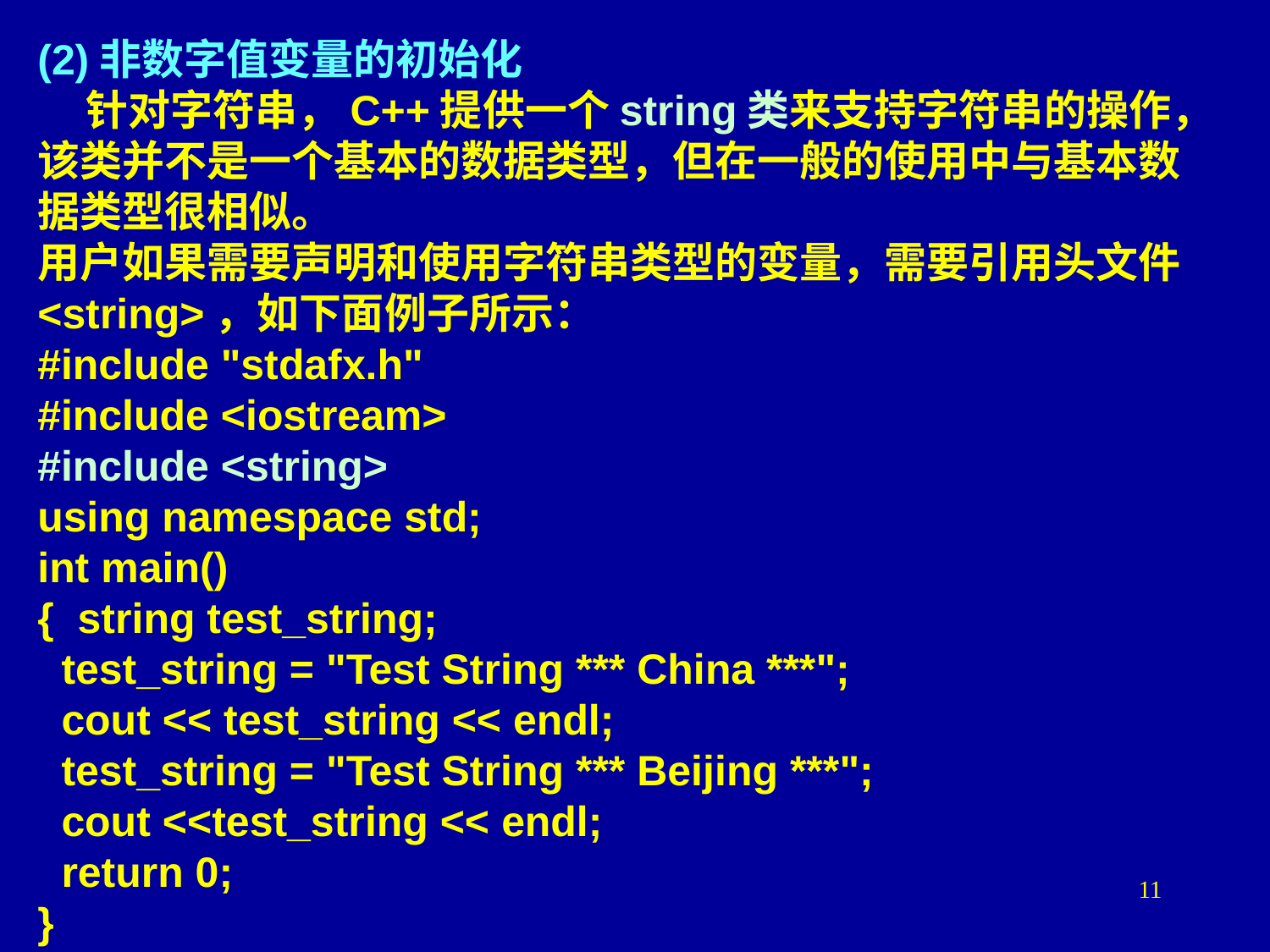

(2)非数字值变量的初始化
    针对字符串，C++提供一个string类来支持字符串的操作，该类并不是一个基本的数据类型，但在一般的使用中与基本数据类型很相似。
用户如果需要声明和使用字符串类型的变量，需要引用头文件<string>，如下面例子所示：
#include "stdafx.h"
#include <iostream>
#include <string>
using namespace std;
int main()
{  string test_string;
  test_string = "Test String *** China ***";
  cout << test_string << endl;
  test_string = "Test String *** Beijing ***";
  cout <<test_string << endl;
  return 0;
}
11